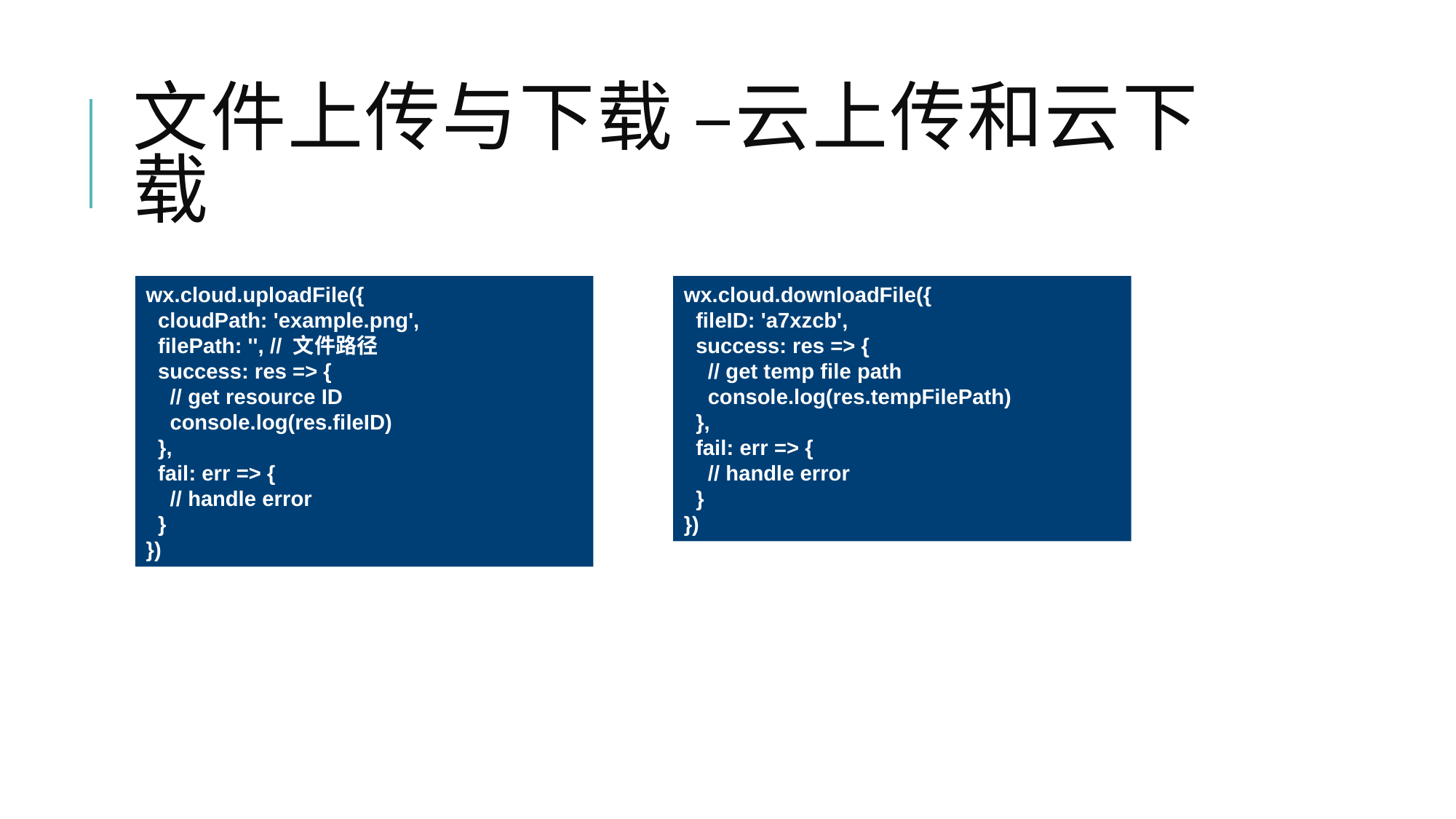

# 文件上传与下载 –云上传和云下载
wx.cloud.uploadFile({
  cloudPath: 'example.png',
  filePath: '', // 文件路径
  success: res => {
    // get resource ID
    console.log(res.fileID)
  },
  fail: err => {
    // handle error
  }
})
wx.cloud.downloadFile({
  fileID: 'a7xzcb',
  success: res => {
    // get temp file path
    console.log(res.tempFilePath)
  },
  fail: err => {
    // handle error
  }
})